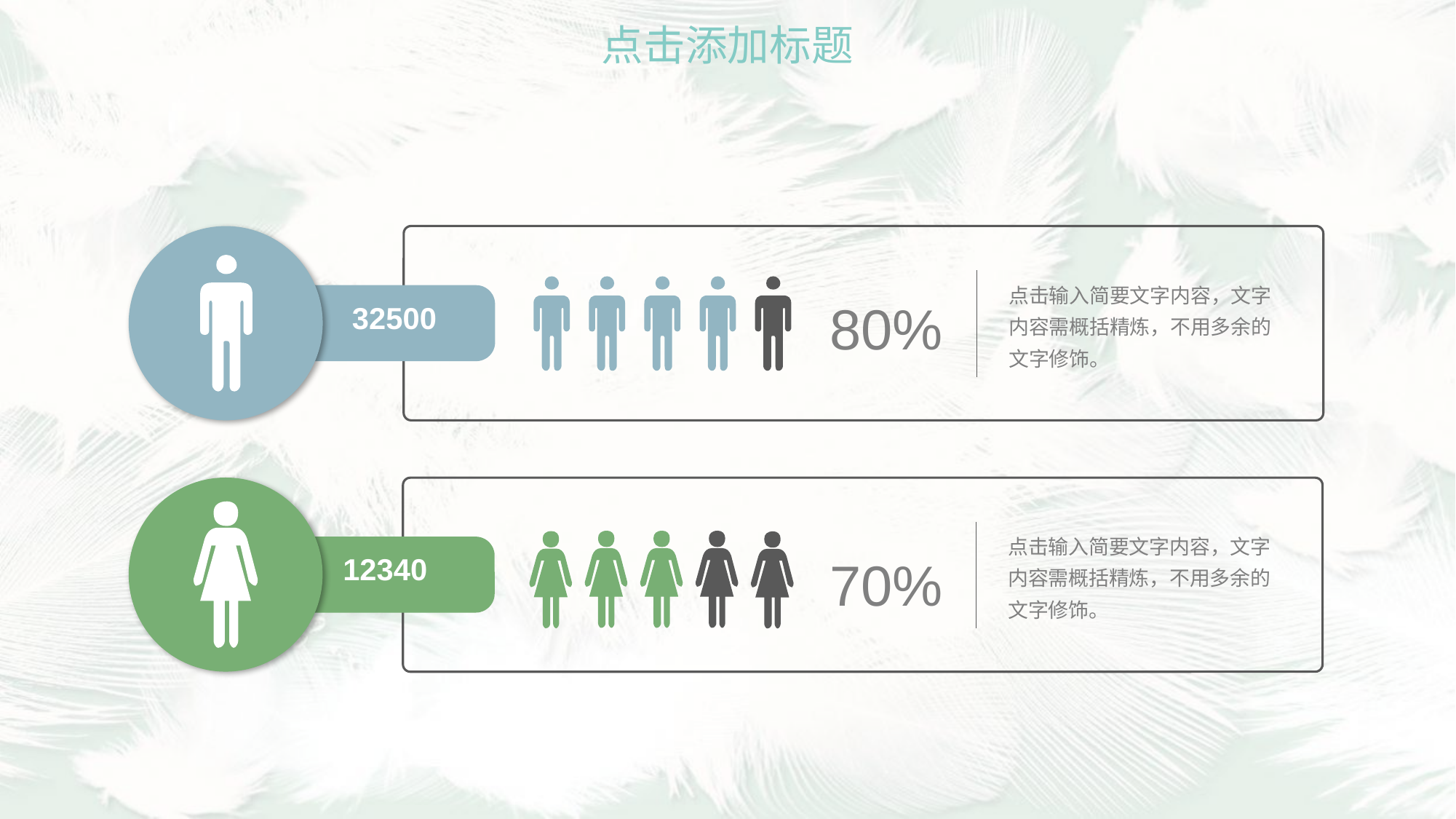

点击添加标题

点击输入简要文字内容，文字内容需概括精炼，不用多余的文字修饰。

32500
80%

点击输入简要文字内容，文字内容需概括精炼，不用多余的文字修饰。

12340
70%